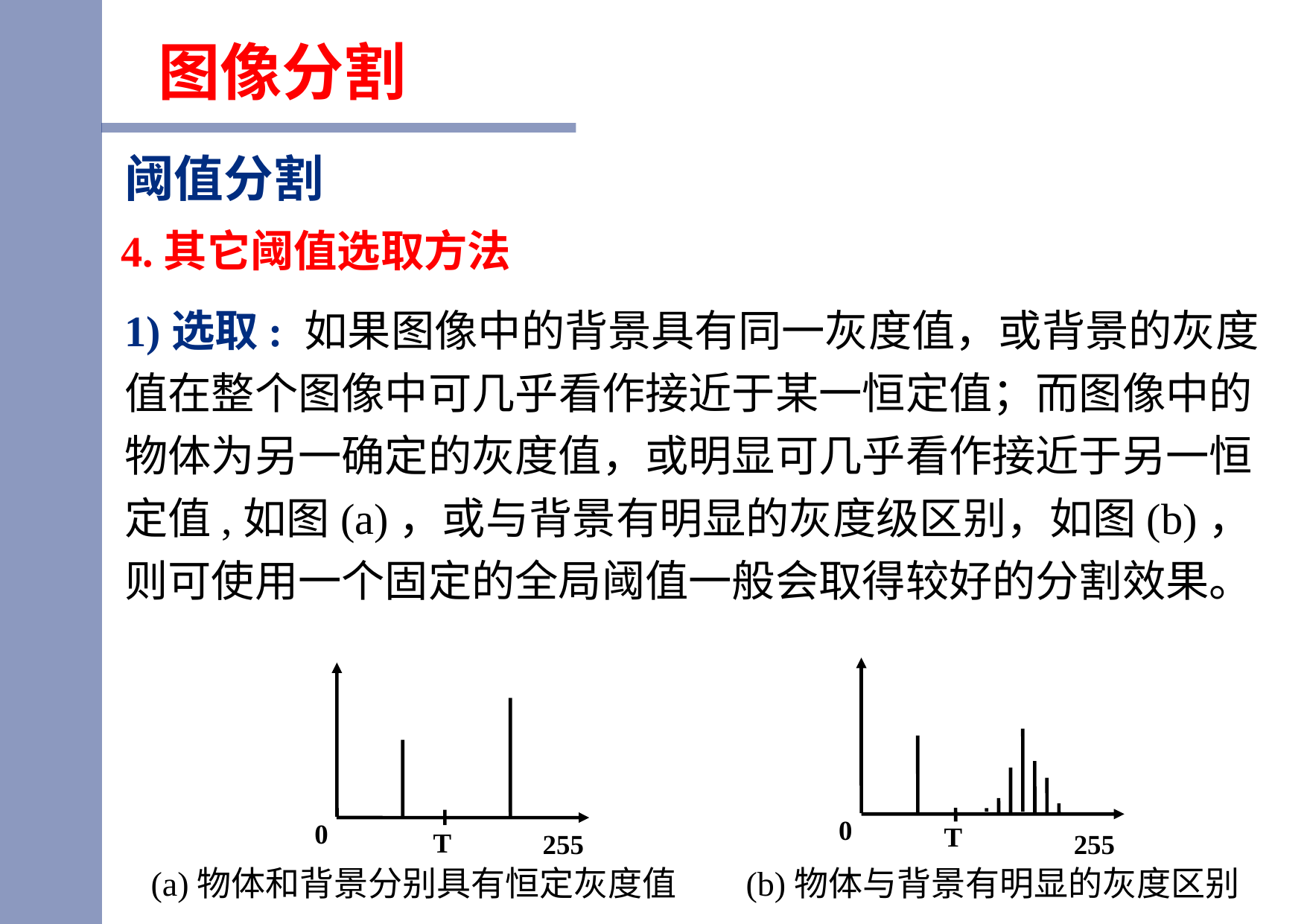

图像分割
阈值分割
4.其它阈值选取方法
1)选取: 如果图像中的背景具有同一灰度值，或背景的灰度值在整个图像中可几乎看作接近于某一恒定值；而图像中的物体为另一确定的灰度值，或明显可几乎看作接近于另一恒定值,如图(a)，或与背景有明显的灰度级区别，如图(b)，则可使用一个固定的全局阈值一般会取得较好的分割效果。

0

T
255

0

255

T
(a)物体和背景分别具有恒定灰度值        (b)物体与背景有明显的灰度区别